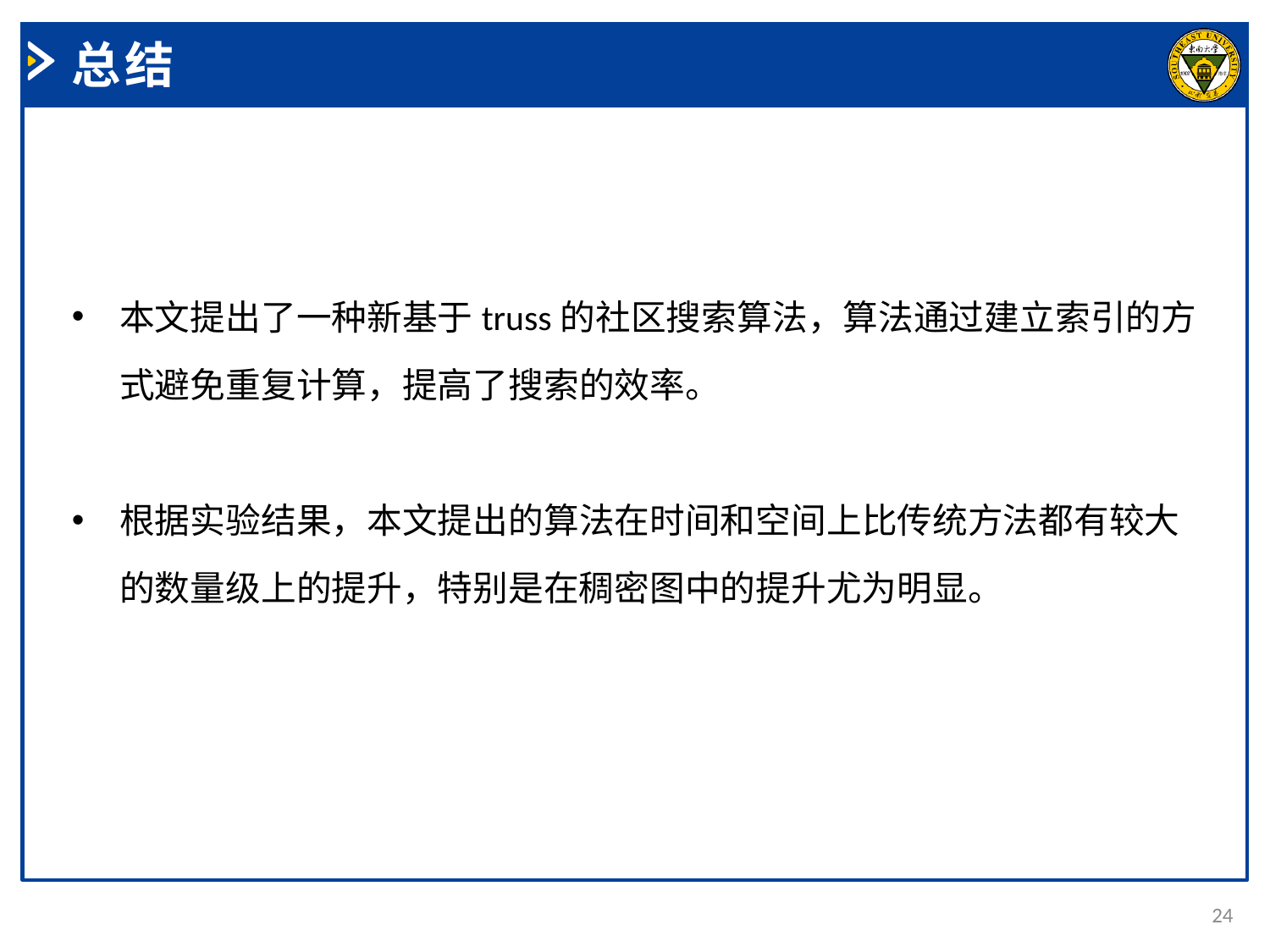

总结
本文提出了一种新基于truss的社区搜索算法，算法通过建立索引的方式避免重复计算，提高了搜索的效率。

根据实验结果，本文提出的算法在时间和空间上比传统方法都有较大的数量级上的提升，特别是在稠密图中的提升尤为明显。

24